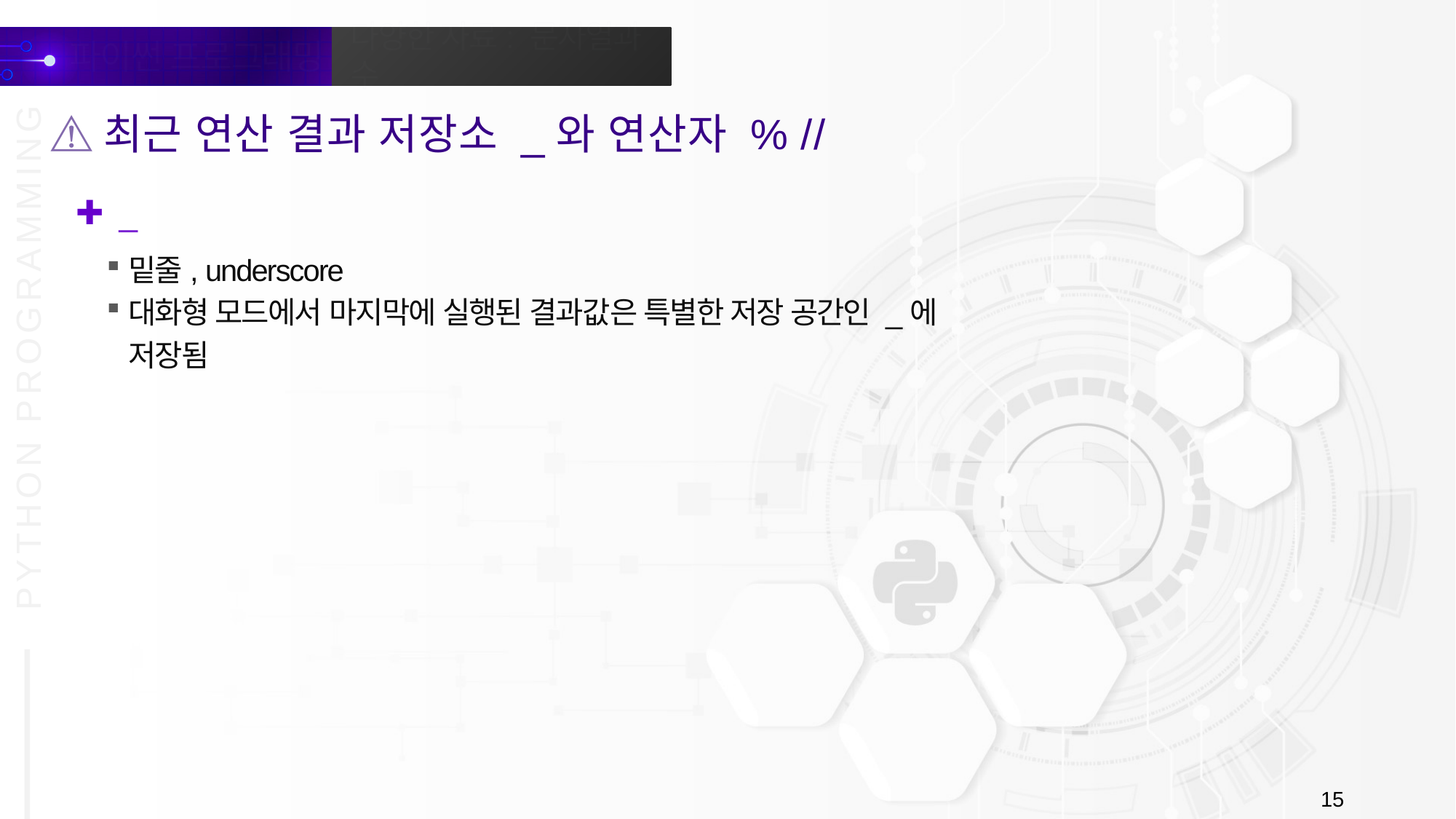

최근 연산 결과 저장소 _와 연산자 % //
_
밑줄, underscore
대화형 모드에서 마지막에 실행된 결과값은 특별한 저장 공간인 _에 저장됨
15